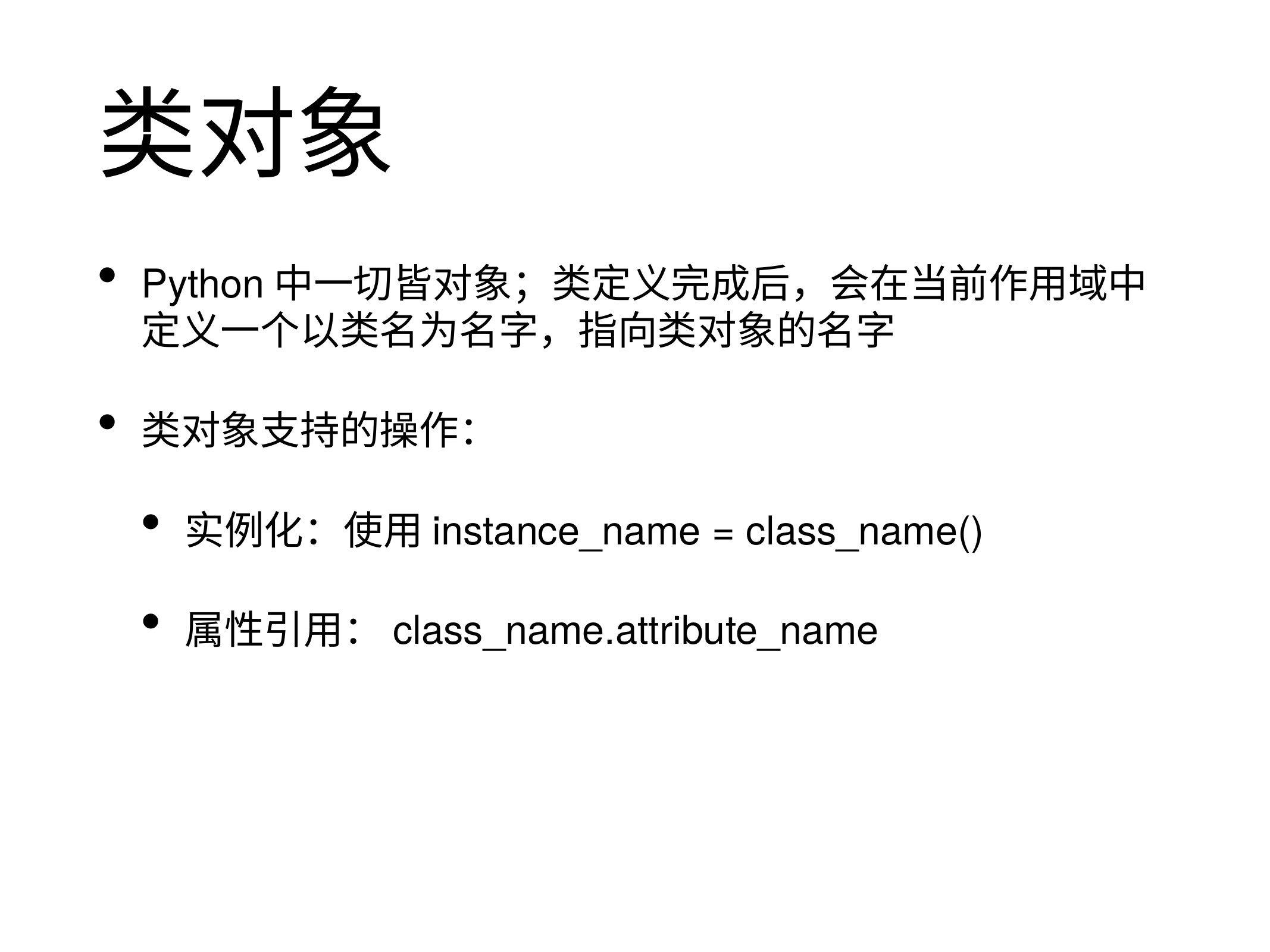

# 类对象
Python中一切皆对象；类定义完成后，会在当前作用域中定义一个以类名为名字，指向类对象的名字
类对象支持的操作：
实例化：使用instance_name = class_name()
属性引用：class_name.attribute_name